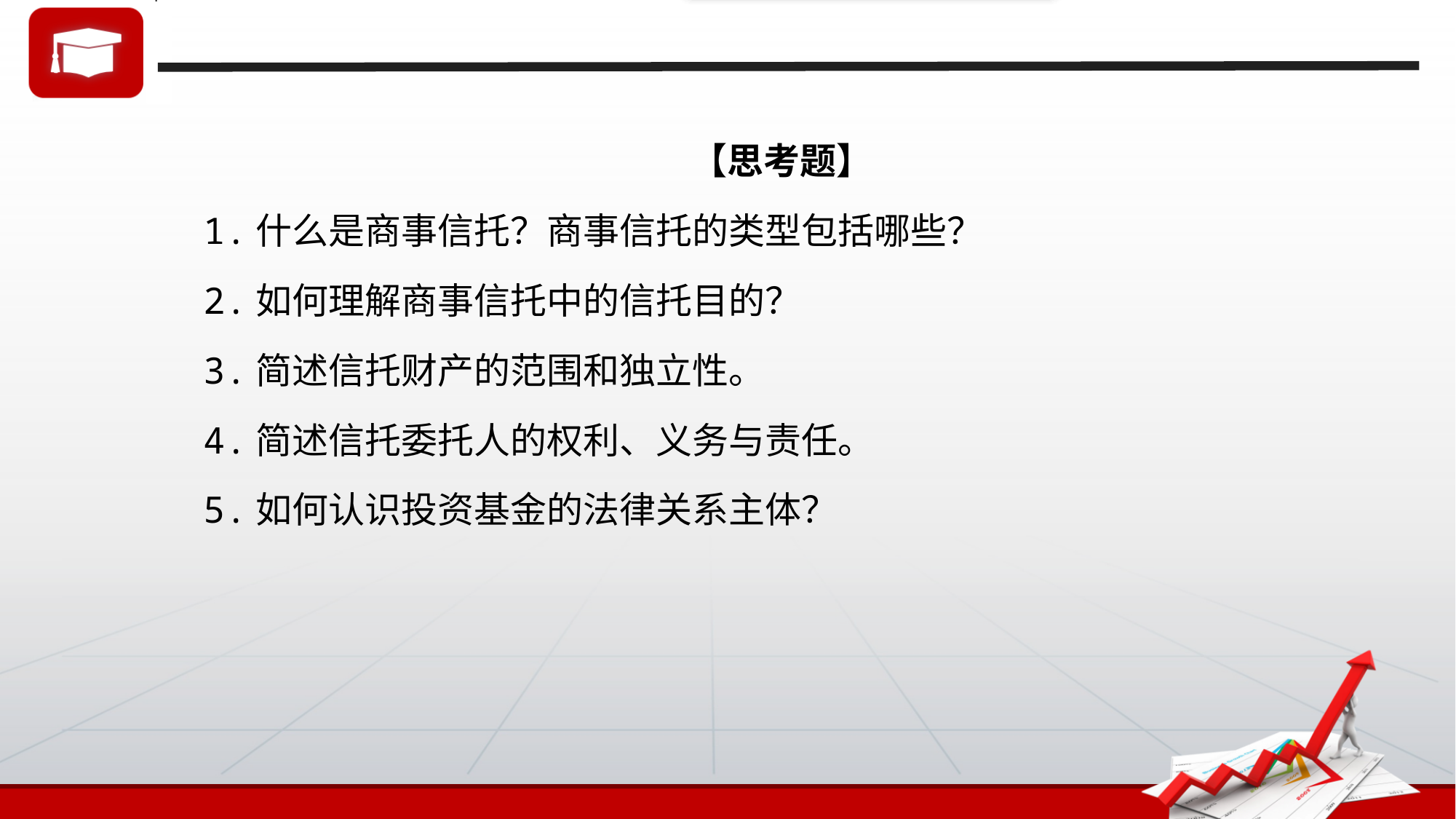

【思考题】
1.什么是商事信托？商事信托的类型包括哪些？
2.如何理解商事信托中的信托目的？
3.简述信托财产的范围和独立性。
4.简述信托委托人的权利、义务与责任。
5.如何认识投资基金的法律关系主体？